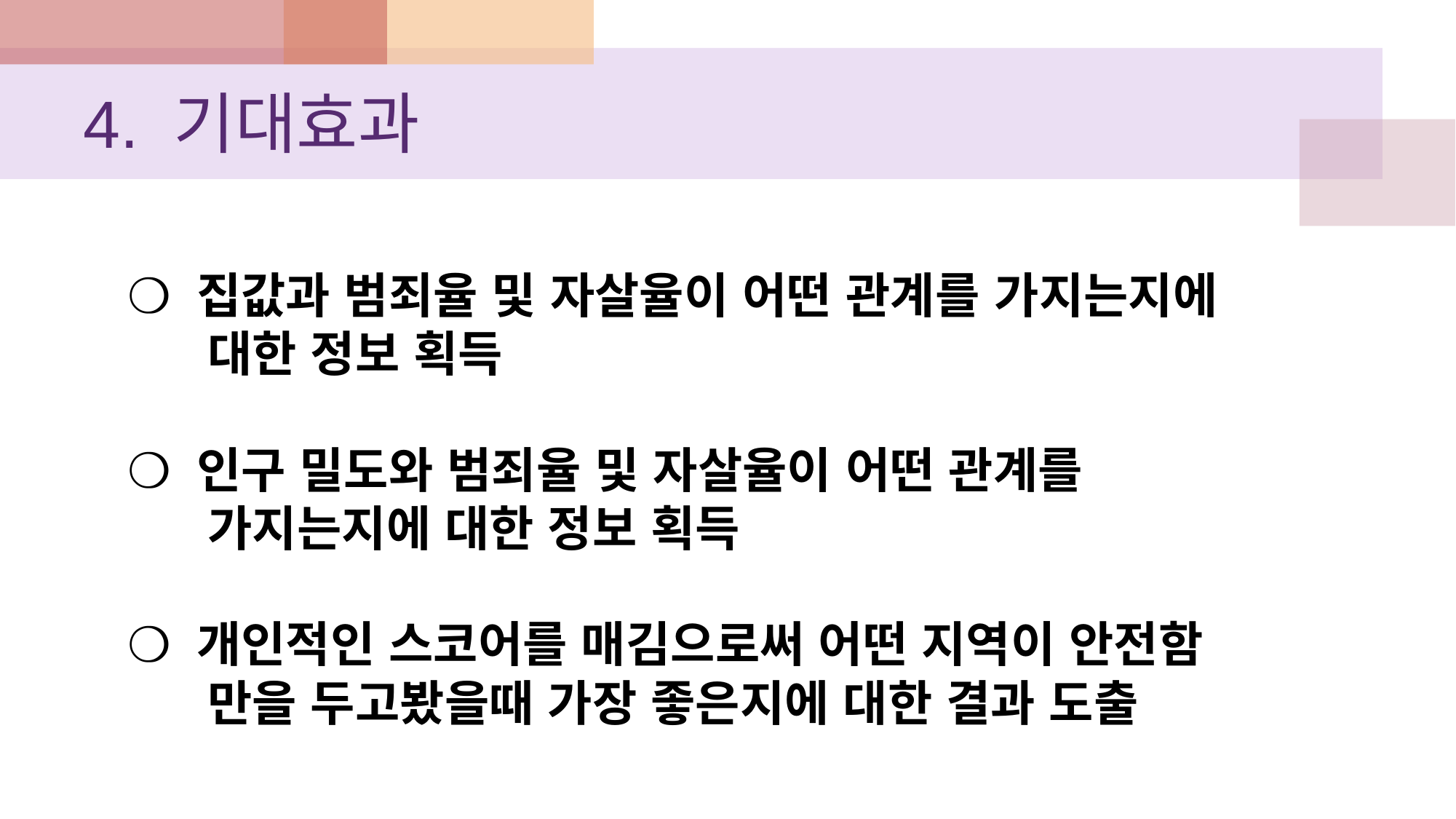

# 4. 기대효과
❍ 집값과 범죄율 및 자살율이 어떤 관계를 가지는지에
     대한 정보 획득

❍ 인구 밀도와 범죄율 및 자살율이 어떤 관계를
     가지는지에 대한 정보 획득

❍ 개인적인 스코어를 매김으로써 어떤 지역이 안전함
     만을 두고봤을때 가장 좋은지에 대한 결과 도출